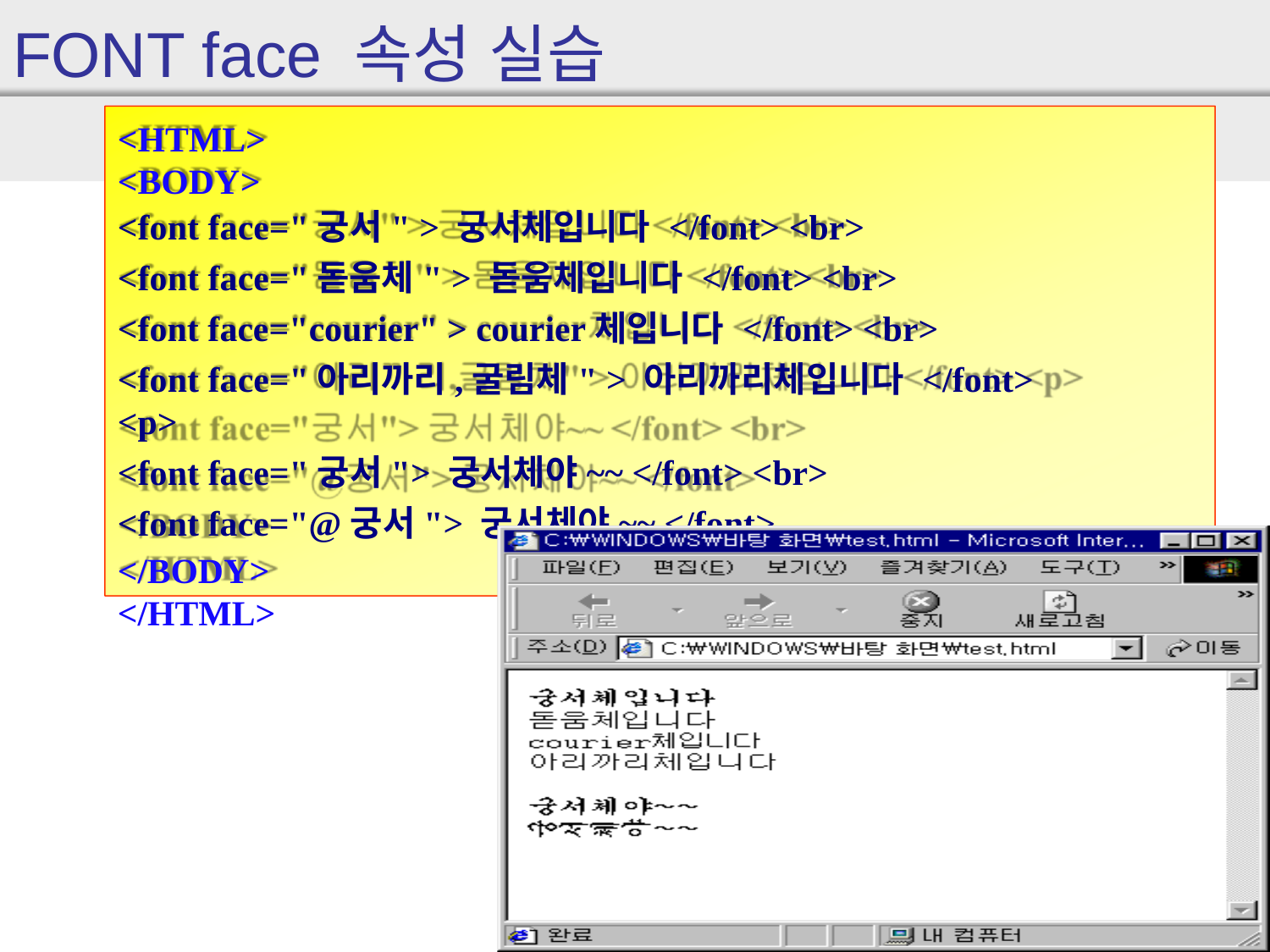

# FONT face 속성 실습

<HTML>
<BODY>
<font face="궁서" > 궁서체입니다 </font> <br>
<font face="돋움체" > 돋움체입니다 </font> <br>
<font face="courier" > courier체입니다 </font> <br>
<font face="아리까리,굴림체" > 아리까리체입니다 </font> <p>
<font face="궁서"> 궁서체야~~ </font> <br>
<font face="@궁서"> 궁서체야~~ </font>
</BODY>
</HTML>